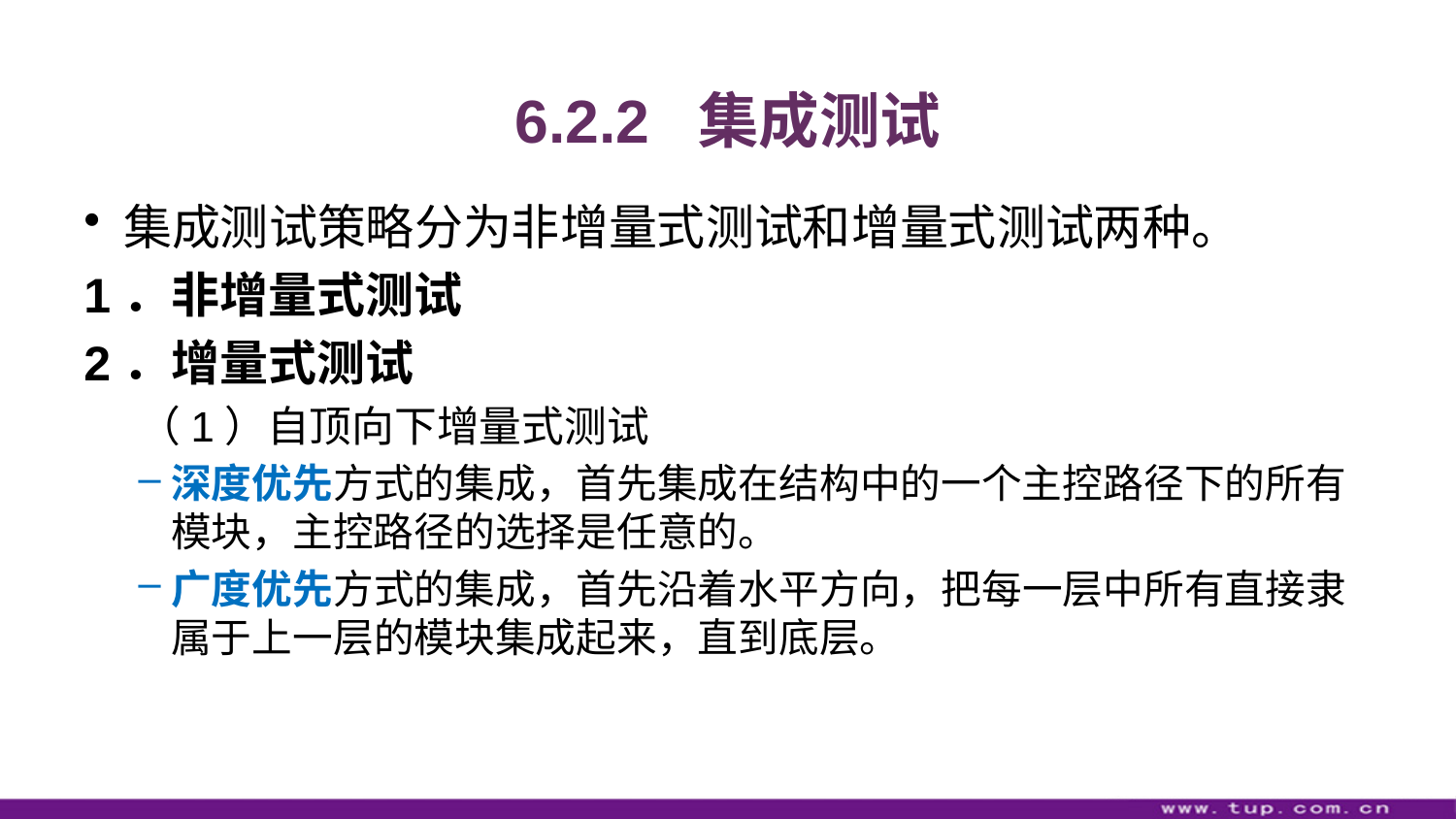

# 6.2.2  集成测试
集成测试策略分为非增量式测试和增量式测试两种。
1．非增量式测试
2．增量式测试
（1）自顶向下增量式测试
深度优先方式的集成，首先集成在结构中的一个主控路径下的所有模块，主控路径的选择是任意的。
广度优先方式的集成，首先沿着水平方向，把每一层中所有直接隶属于上一层的模块集成起来，直到底层。